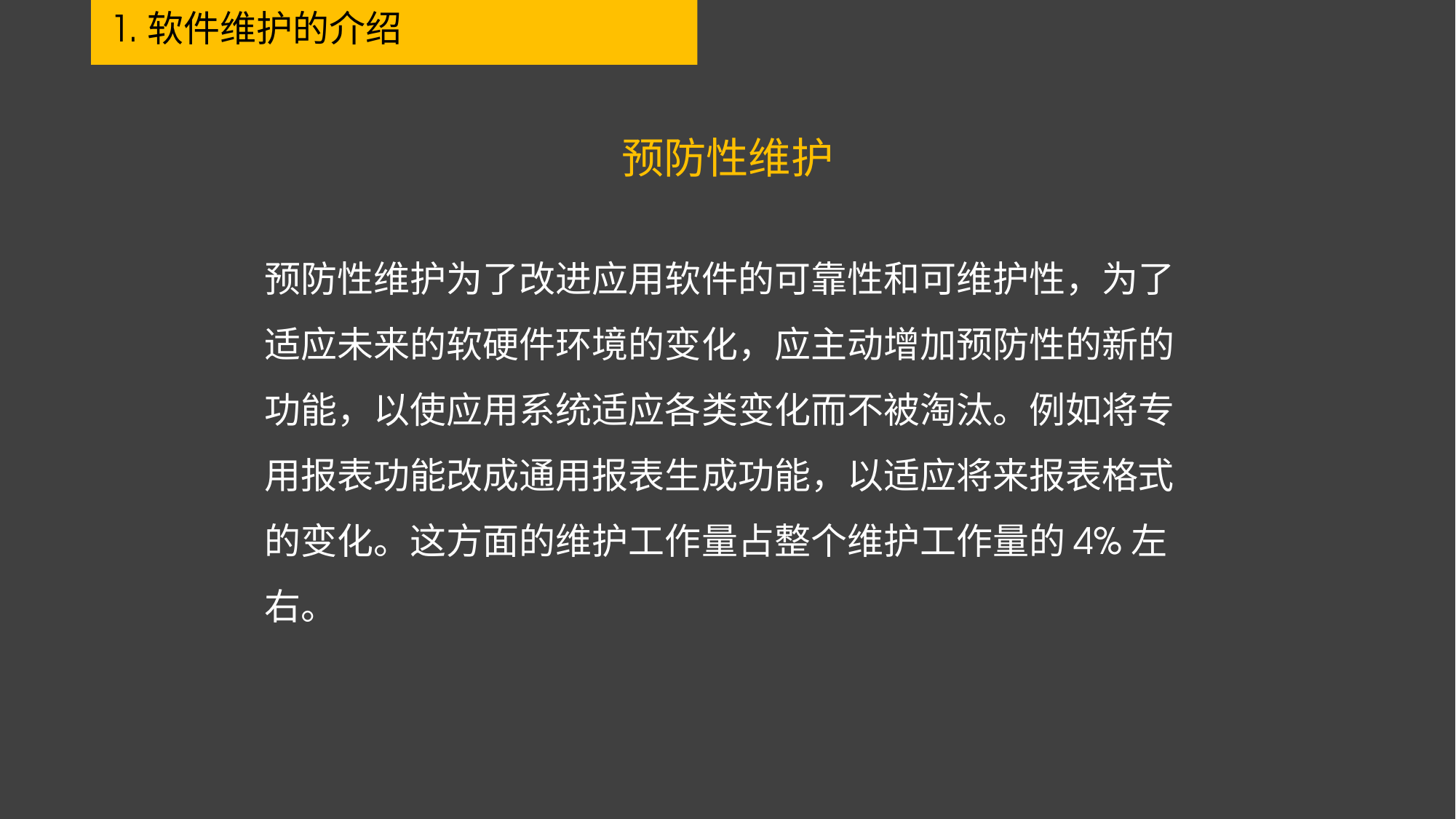

1.软件维护的介绍
预防性维护
预防性维护为了改进应用软件的可靠性和可维护性，为了适应未来的软硬件环境的变化，应主动增加预防性的新的功能，以使应用系统适应各类变化而不被淘汰。例如将专用报表功能改成通用报表生成功能，以适应将来报表格式的变化。这方面的维护工作量占整个维护工作量的4%左右。